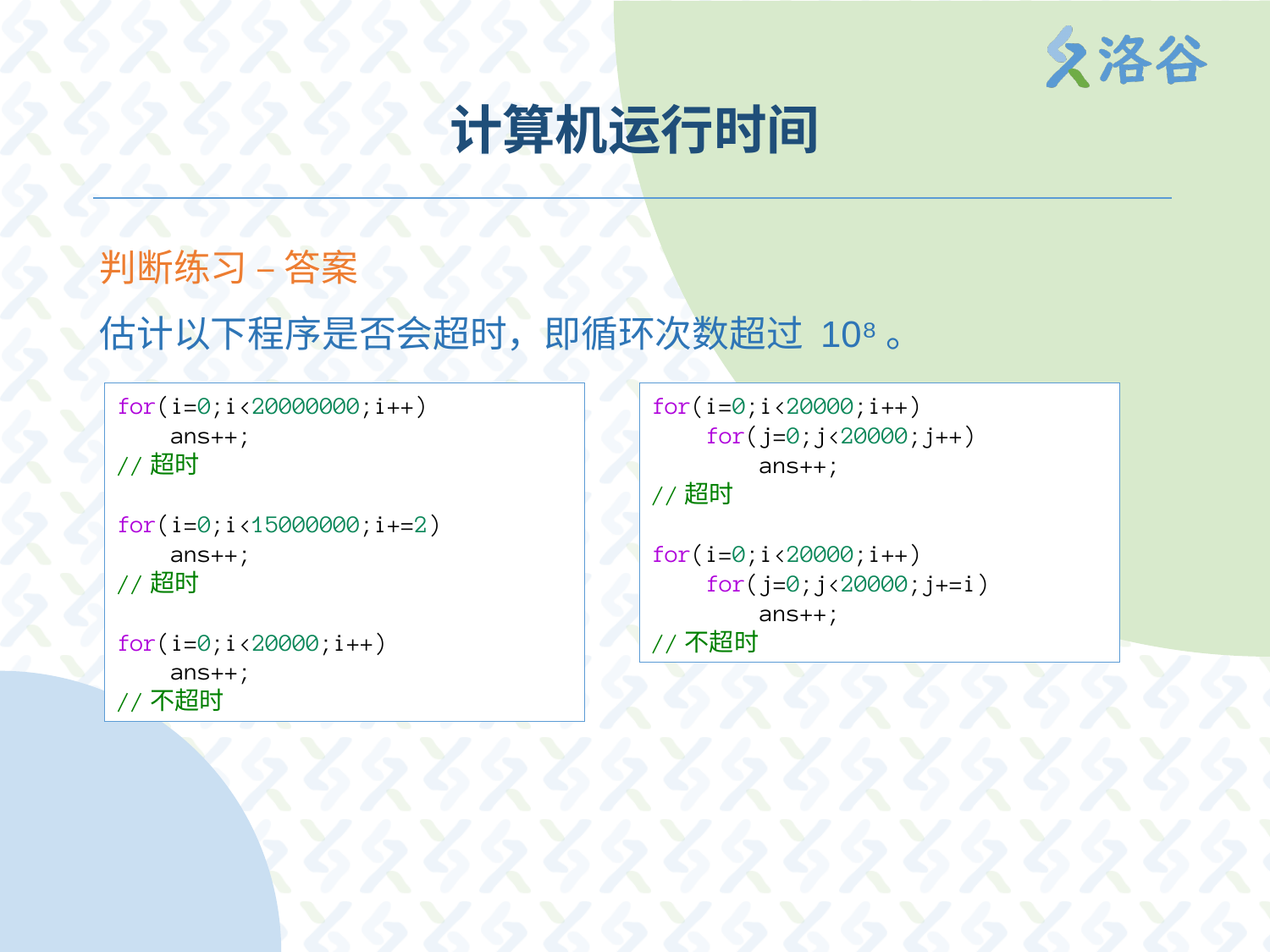

# 计算机运行时间
判断练习 – 答案
估计以下程序是否会超时，即循环次数超过 10⁸。

for(i=0;i<20000000;i++)
    ans++;
//超时
for(i=0;i<15000000;i+=2)
    ans++;
//超时
for(i=0;i<20000;i++)
    ans++;
//不超时
for(i=0;i<20000;i++)
    for(j=0;j<20000;j++)
        ans++;
//超时

for(i=0;i<20000;i++)
    for(j=0;j<20000;j+=i)
        ans++;
//不超时